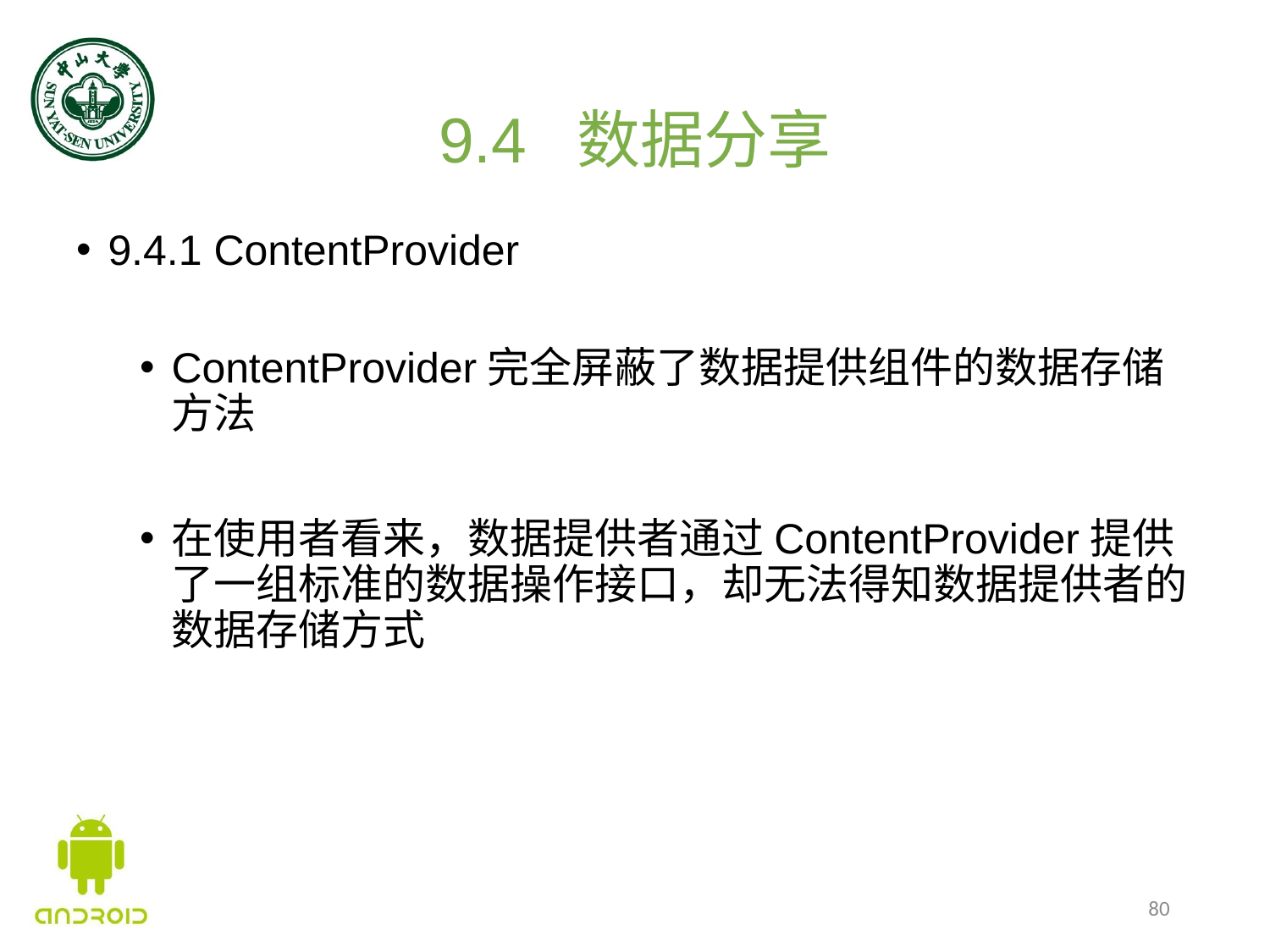

# 9.4  数据分享
9.4.1 ContentProvider

ContentProvider完全屏蔽了数据提供组件的数据存储方法

在使用者看来，数据提供者通过ContentProvider提供了一组标准的数据操作接口，却无法得知数据提供者的数据存储方式
80